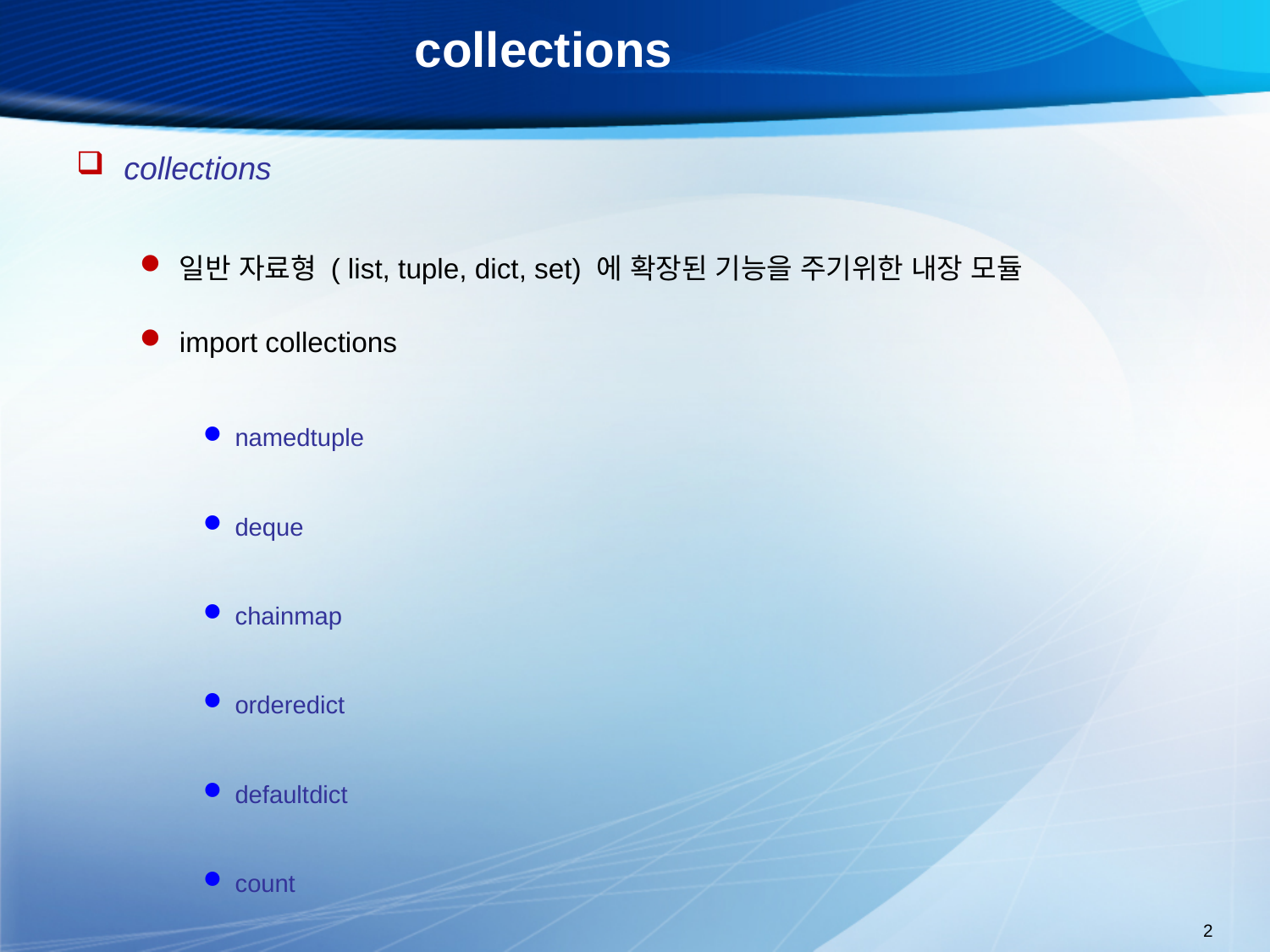

# collections
collections

일반 자료형 ( list, tuple, dict, set) 에 확장된 기능을 주기위한 내장 모듈

import collections

namedtuple

deque

chainmap

orderedict

defaultdict

count